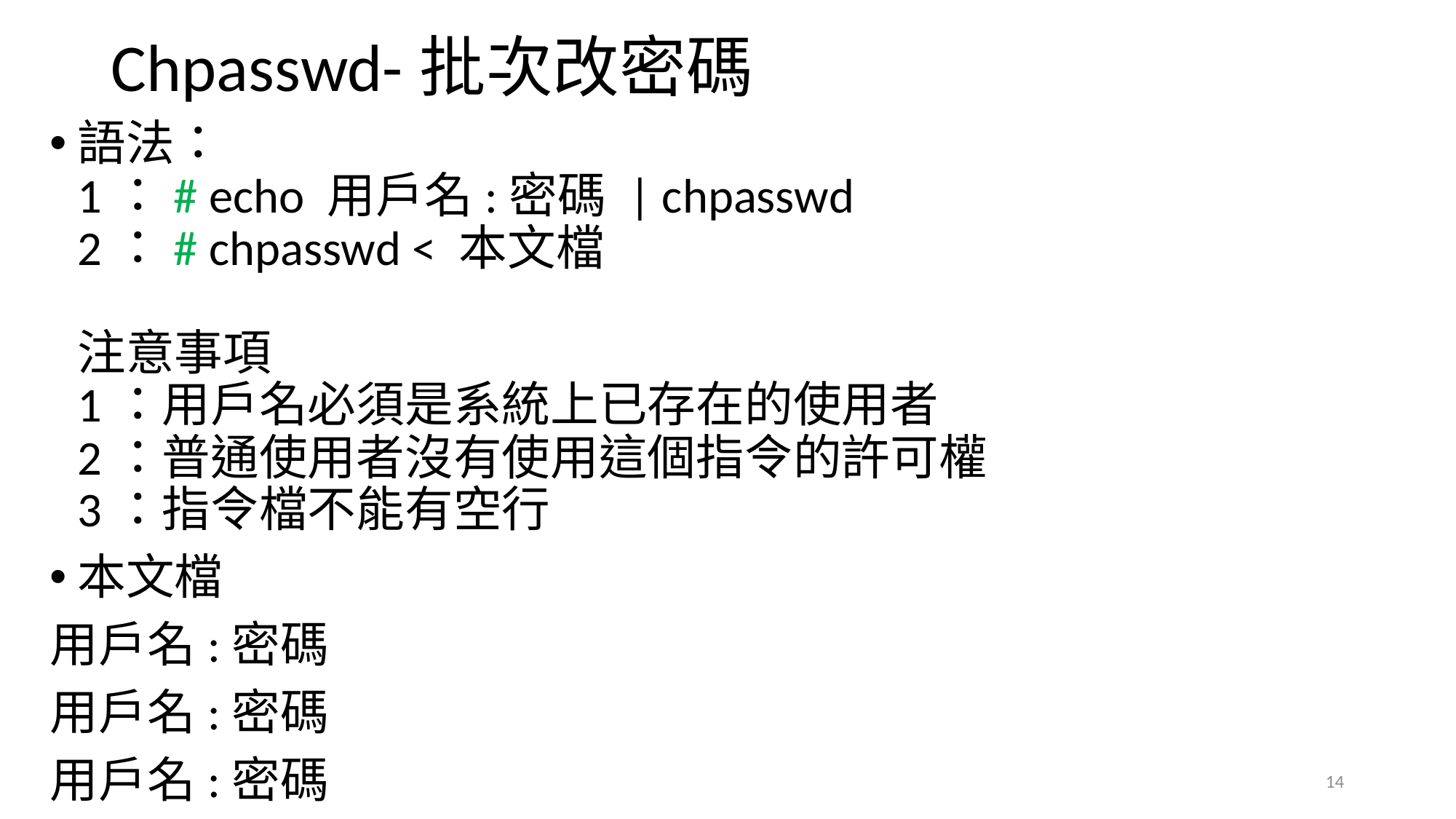

# Chpasswd-批次改密碼
語法：
1：# echo 用戶名:密碼 | chpasswd
2：# chpasswd < 本文檔
注意事項
1：用戶名必須是系統上已存在的使用者
2：普通使用者沒有使用這個指令的許可權
3：指令檔不能有空行
本文檔
用戶名:密碼
用戶名:密碼
用戶名:密碼
14